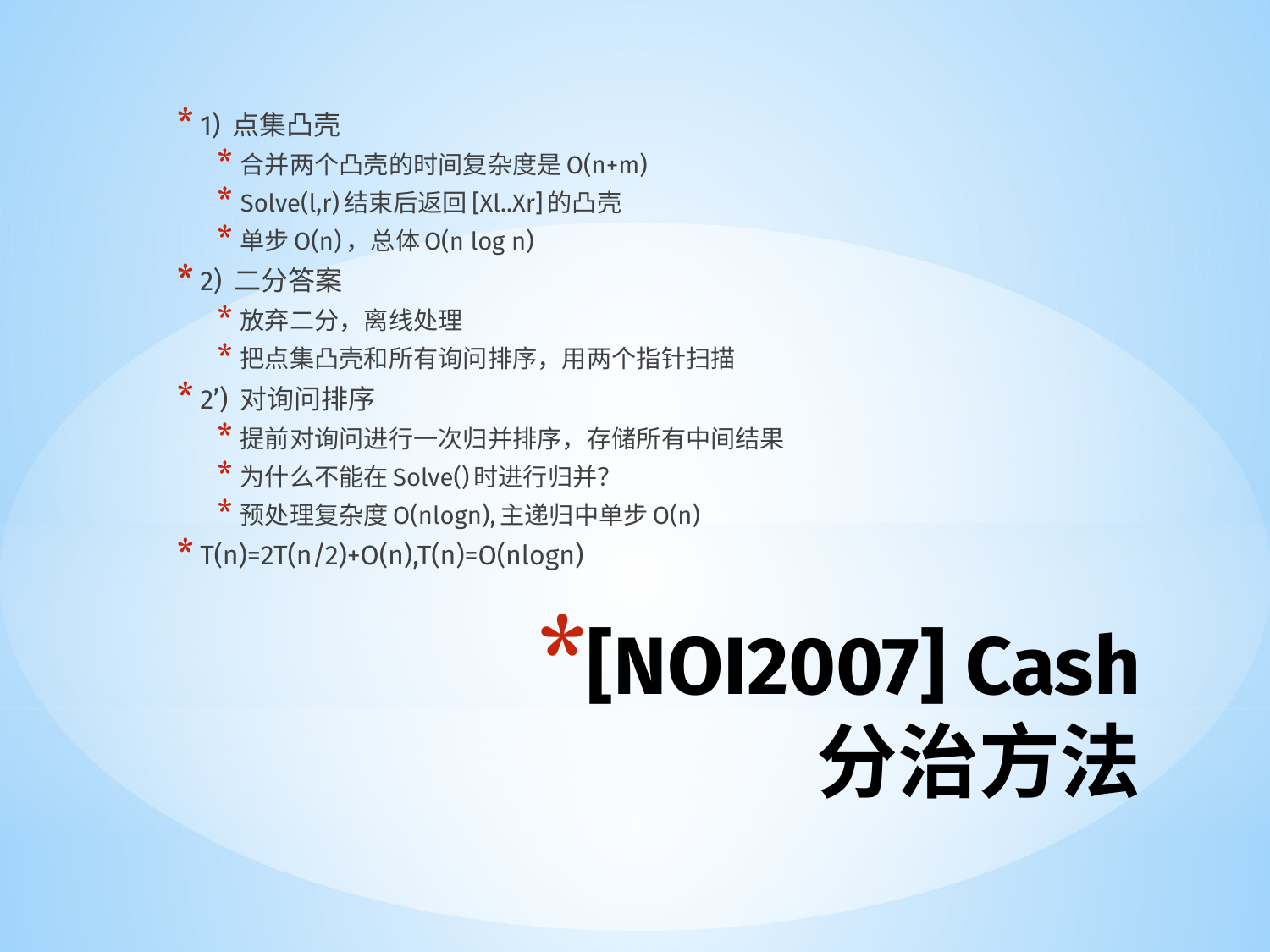

1) 点集凸壳
合并两个凸壳的时间复杂度是O(n+m)
Solve(l,r)结束后返回[Xl..Xr]的凸壳
单步O(n)，总体O(n log n)
2) 二分答案
放弃二分，离线处理
把点集凸壳和所有询问排序，用两个指针扫描
2’) 对询问排序
提前对询问进行一次归并排序，存储所有中间结果
为什么不能在Solve()时进行归并？
预处理复杂度O(nlogn),主递归中单步O(n)
T(n)=2T(n/2)+O(n),T(n)=O(nlogn)
# [NOI2007] Cash 分治方法